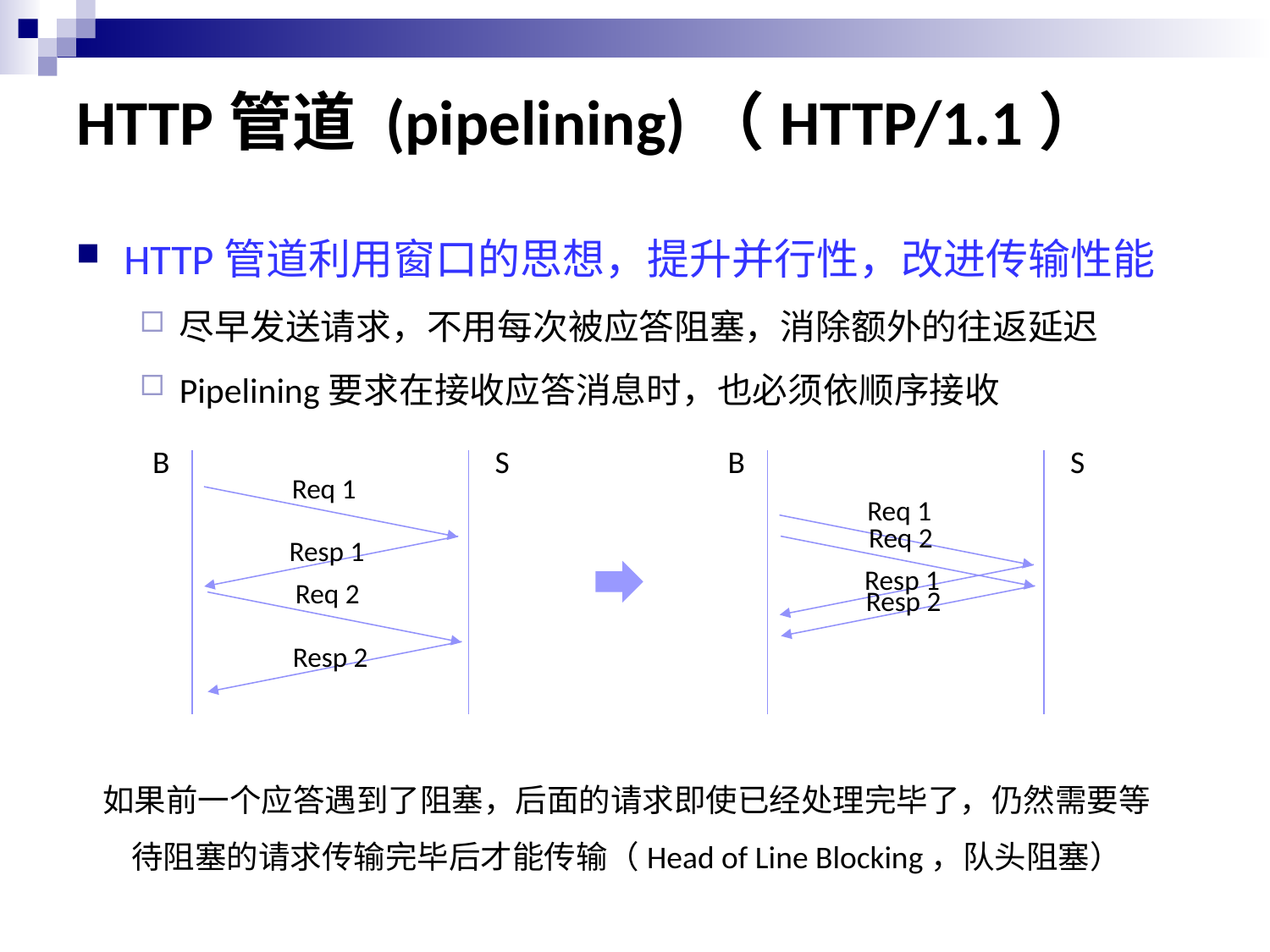

# HTTP管道 (pipelining)（HTTP/1.1）
HTTP管道利用窗口的思想，提升并行性，改进传输性能
尽早发送请求，不用每次被应答阻塞，消除额外的往返延迟
Pipelining要求在接收应答消息时，也必须依顺序接收
B
S
Req 1
Resp 1
Req 2
Resp 2
B
S
Req 1
Req 2
Resp 1
Resp 2

如果前一个应答遇到了阻塞，后面的请求即使已经处理完毕了，仍然需要等待阻塞的请求传输完毕后才能传输（Head of Line Blocking，队头阻塞）
14